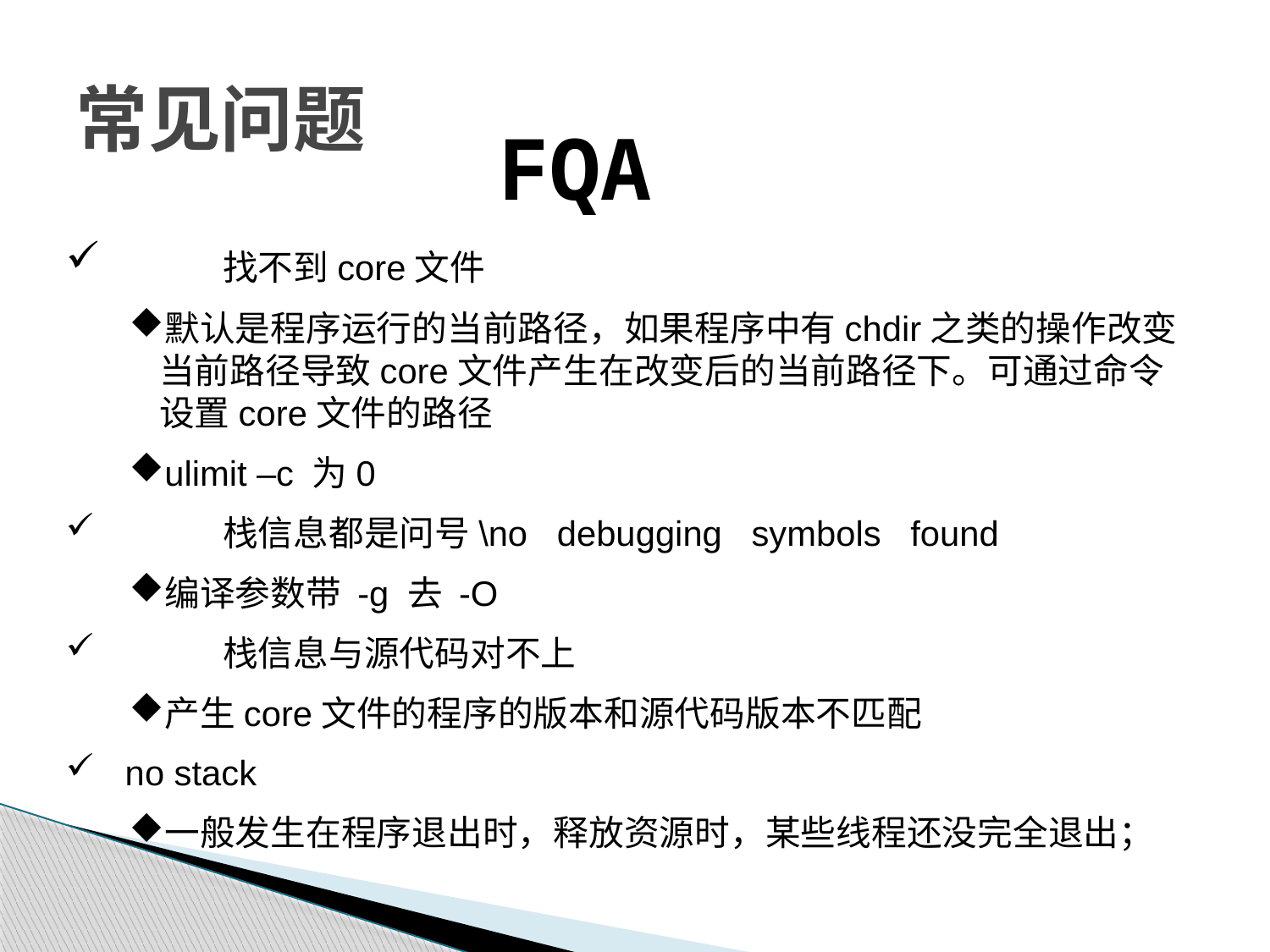

# 常见问题
                                  FQA
	找不到core文件
默认是程序运行的当前路径，如果程序中有chdir之类的操作改变当前路径导致core文件产生在改变后的当前路径下。可通过命令设置core文件的路径
ulimit –c 为0
	栈信息都是问号\no   debugging   symbols   found
编译参数带 -g 去 -O
	栈信息与源代码对不上
产生core文件的程序的版本和源代码版本不匹配
   no stack
一般发生在程序退出时，释放资源时，某些线程还没完全退出；